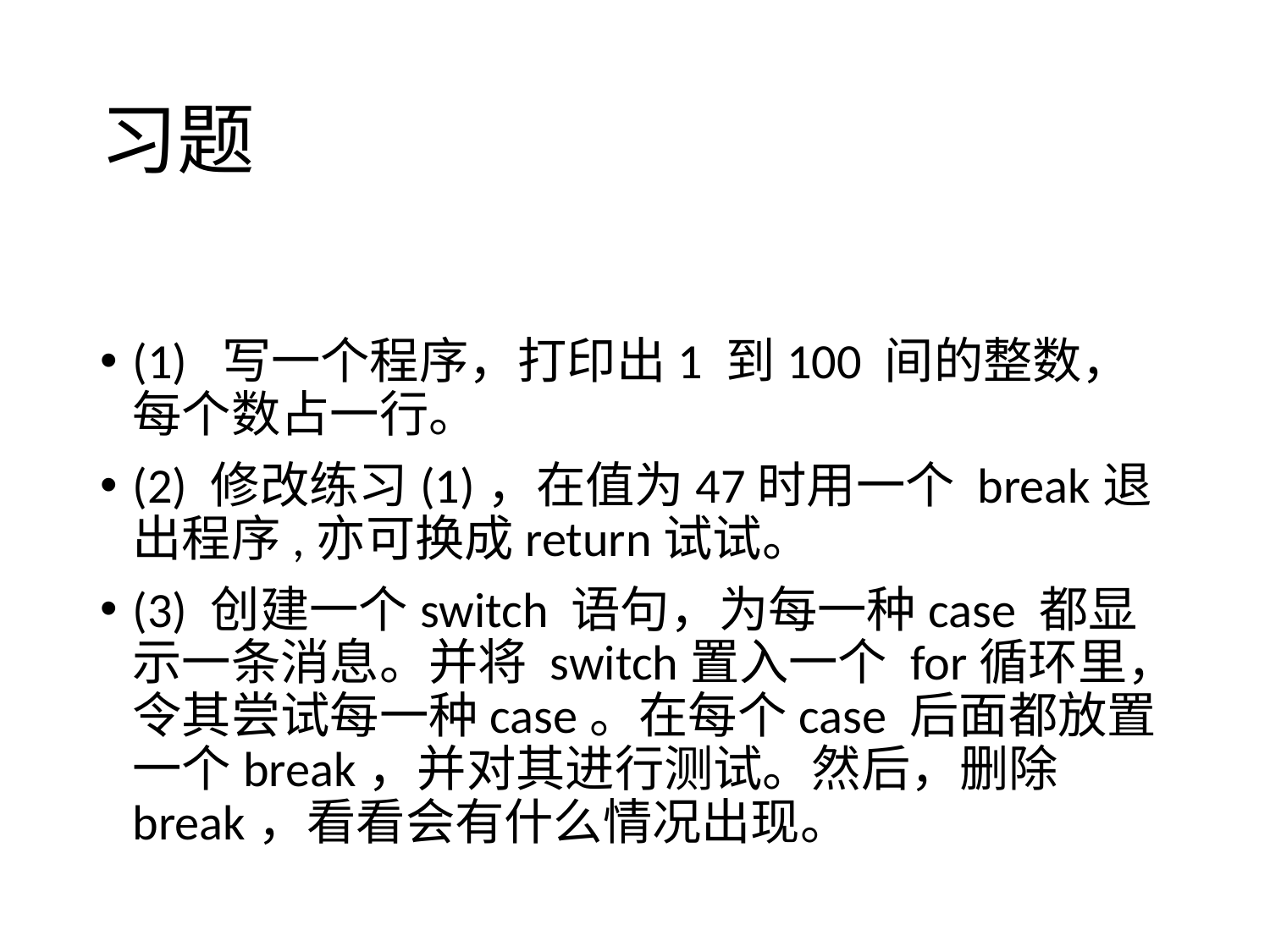

# 习题

(1)  写一个程序，打印出1 到100 间的整数，每个数占一行。
(2) 修改练习(1)，在值为47时用一个 break退出程序,亦可换成return试试。
(3) 创建一个switch 语句，为每一种case 都显示一条消息。并将 switch置入一个 for循环里，令其尝试每一种case。在每个case 后面都放置一个break，并对其进行测试。然后，删除break，看看会有什么情况出现。